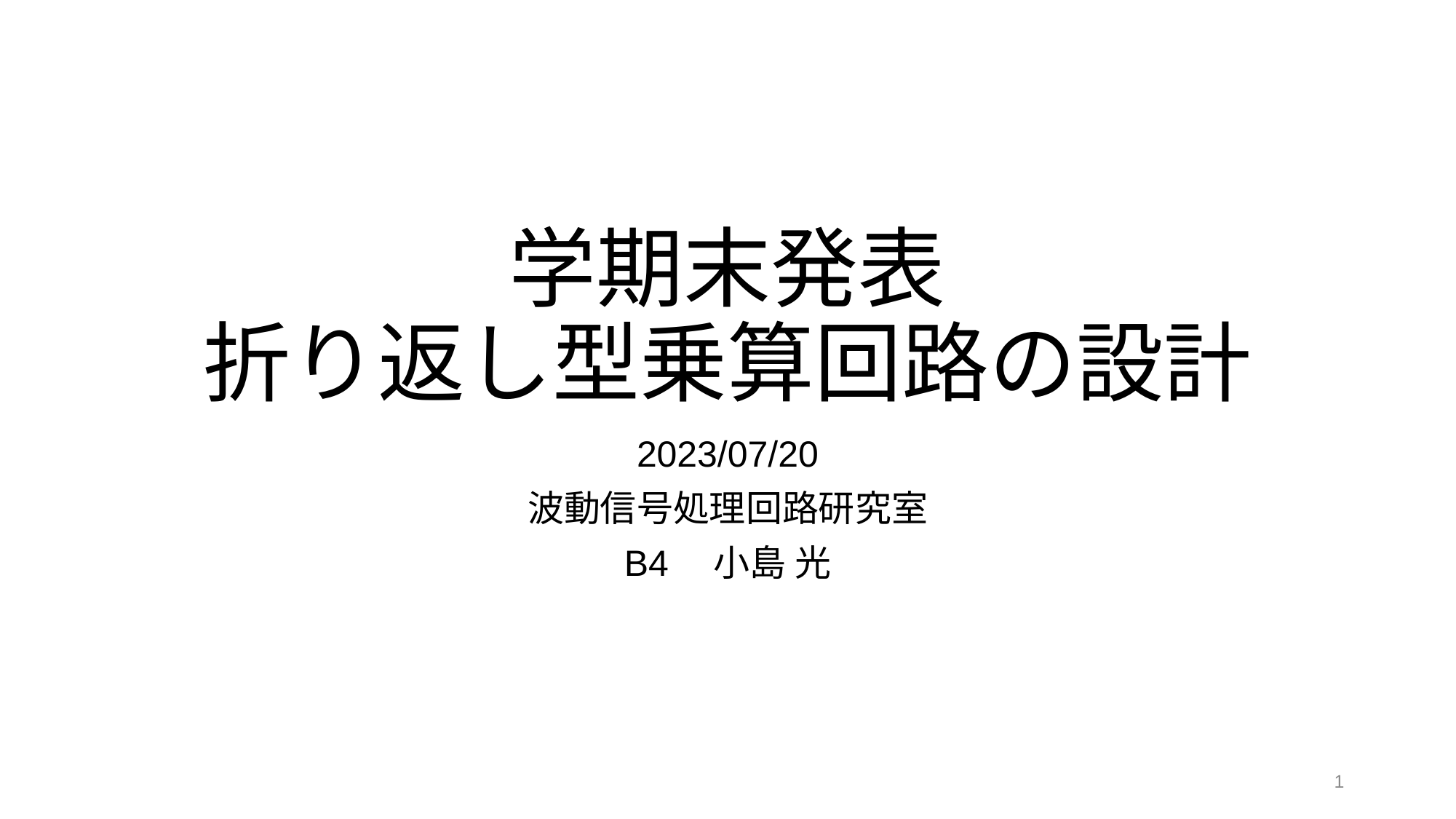

# 学期末発表 折り返し型乗算回路の設計
2023/07/20
波動信号処理回路研究室
B4　小島 光
1